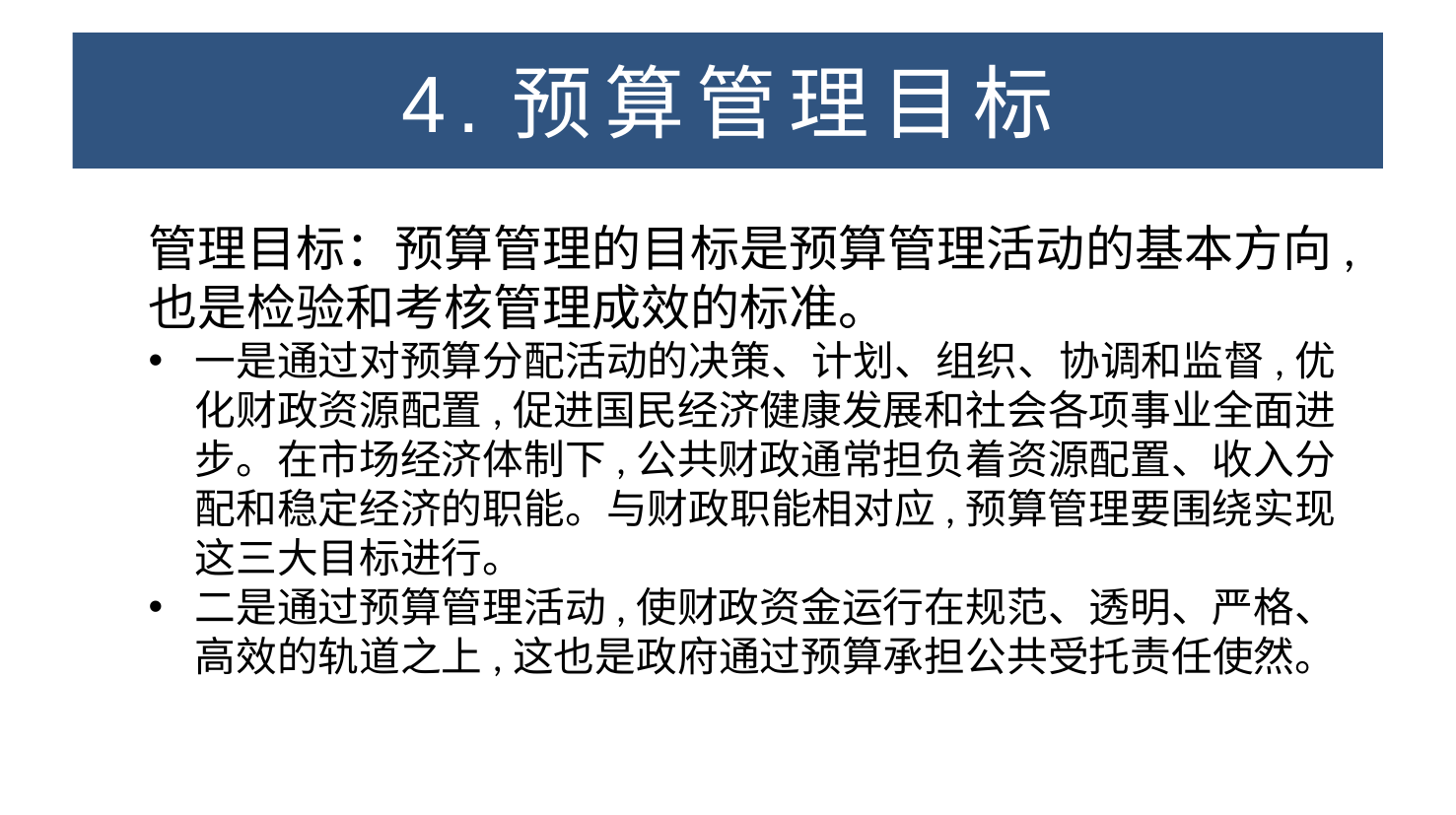

预算管理手段
# 4.预算管理目标
管理目标：预算管理的目标是预算管理活动的基本方向,也是检验和考核管理成效的标准。
一是通过对预算分配活动的决策、计划、组织、协调和监督,优化财政资源配置,促进国民经济健康发展和社会各项事业全面进步。在市场经济体制下,公共财政通常担负着资源配置、收入分配和稳定经济的职能。与财政职能相对应,预算管理要围绕实现这三大目标进行。
二是通过预算管理活动,使财政资金运行在规范、透明、严格、高效的轨道之上,这也是政府通过预算承担公共受托责任使然。

执行主体
决策主体
立法主体